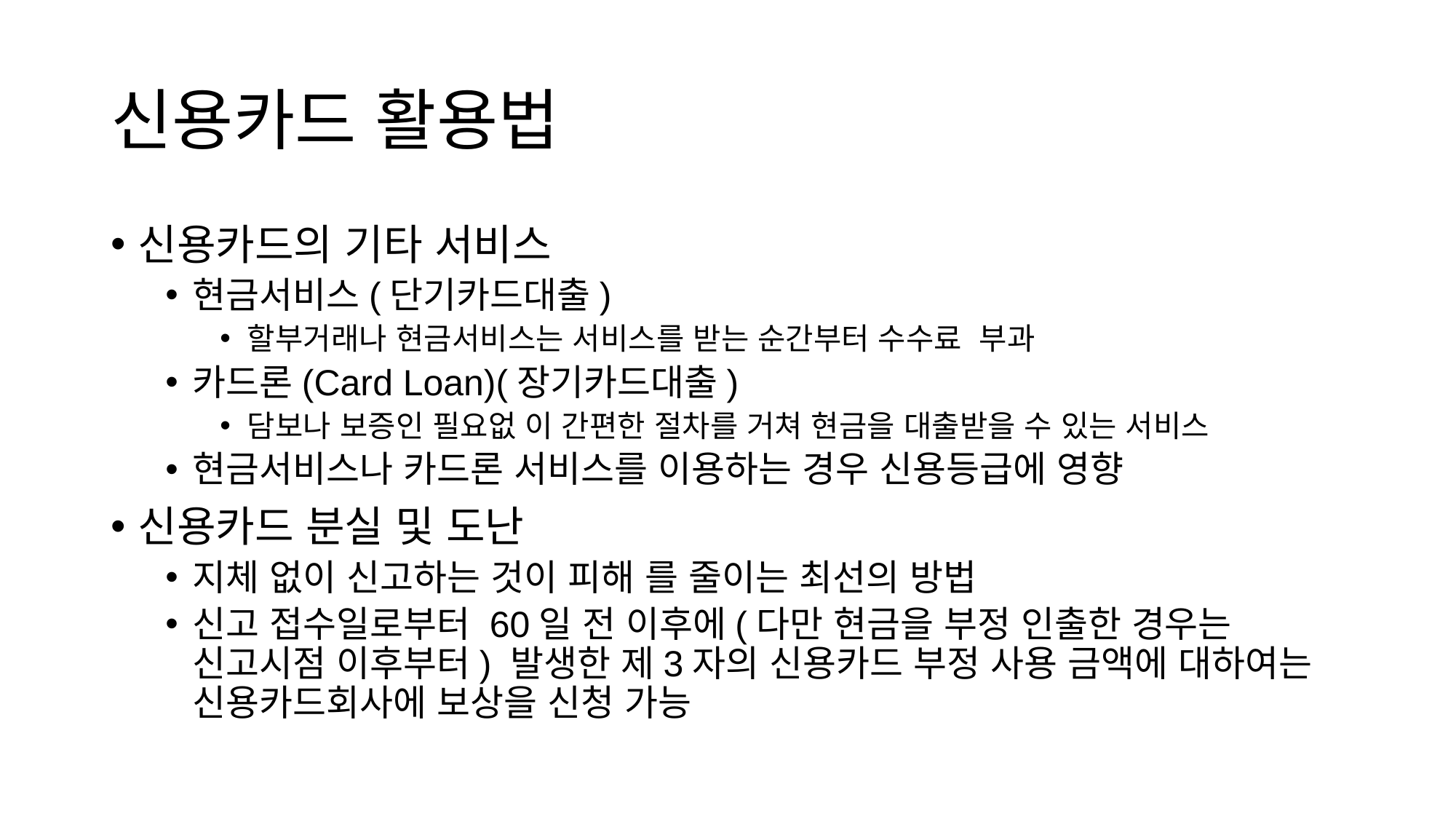

# 신용카드 활용법
신용카드의 기타 서비스
현금서비스(단기카드대출)
할부거래나 현금서비스는 서비스를 받는 순간부터 수수료  부과
카드론(Card Loan)(장기카드대출)
담보나 보증인 필요없 이 간편한 절차를 거쳐 현금을 대출받을 수 있는 서비스
현금서비스나 카드론 서비스를 이용하는 경우 신용등급에 영향
신용카드 분실 및 도난
지체 없이 신고하는 것이 피해 를 줄이는 최선의 방법
신고 접수일로부터 60일 전 이후에(다만 현금을 부정 인출한 경우는 신고시점 이후부터) 발생한 제3자의 신용카드 부정 사용 금액에 대하여는 신용카드회사에 보상을 신청 가능